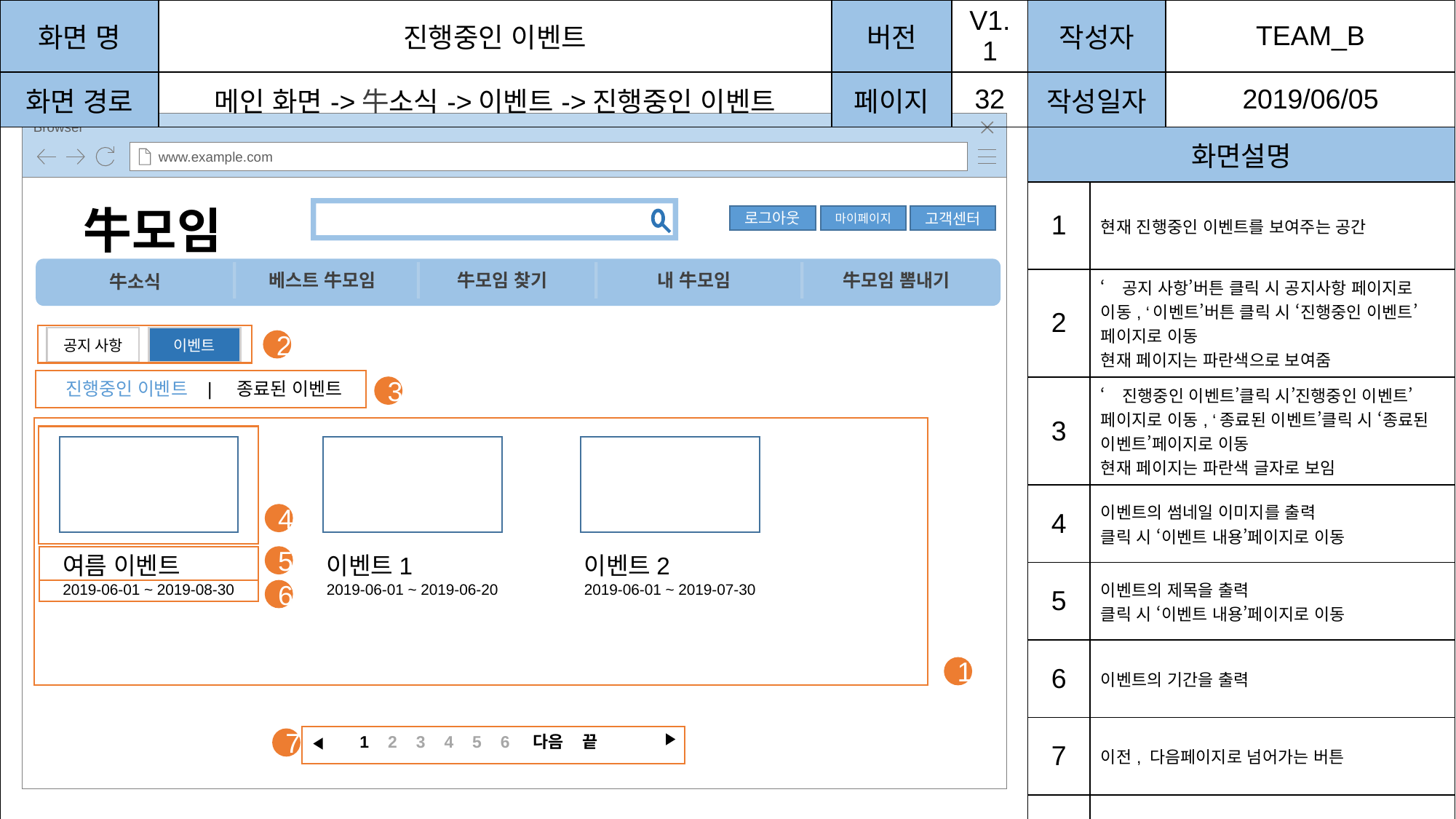

| 화면 명 | 진행중인 이벤트 | 버전 | V1.1 | 작성자 |  | TEAM\_B |
| --- | --- | --- | --- | --- | --- | --- |
| 화면 경로 | 메인 화면->牛소식->이벤트->진행중인 이벤트 | 페이지 | 32 | 작성일자 |  | 2019/06/05 |
|  |  |  |  | 화면설명 |  |  |
|  |  |  |  | 1 | 현재 진행중인 이벤트를 보여주는 공간 |  |
|  |  |  |  | 2 | ‘공지 사항’버튼 클릭 시 공지사항 페이지로 이동, ‘이벤트’버튼 클릭 시 ‘진행중인 이벤트’페이지로 이동 현재 페이지는 파란색으로 보여줌 |  |
|  |  |  |  | 3 | ‘진행중인 이벤트’클릭 시’진행중인 이벤트’페이지로 이동, ‘종료된 이벤트’클릭 시 ‘종료된 이벤트’페이지로 이동 현재 페이지는 파란색 글자로 보임 |  |
|  |  |  |  | 4 | 이벤트의 썸네일 이미지를 출력 클릭 시 ‘이벤트 내용’페이지로 이동 |  |
|  |  |  |  | 5 | 이벤트의 제목을 출력 클릭 시 ‘이벤트 내용’페이지로 이동 |  |
|  |  |  |  | 6 | 이벤트의 기간을 출력 |  |
|  |  |  |  | 7 | 이전, 다음페이지로 넘어가는 버튼 |  |
|  |  |  |  | 8 |  |  |
Browser

www.example.com

牛모임

로그아웃
마이페이지
고객센터

베스트 牛모임
牛모임 찾기
내 牛모임
牛모임 뽐내기
牛소식

메인
공지 사항
이벤트
2

진행중인 이벤트   |    종료된 이벤트
3

4
여름 이벤트
2019-06-01 ~ 2019-08-30
이벤트1
2019-06-01 ~ 2019-06-20
이벤트2
2019-06-01 ~ 2019-07-30
5

6

1
▶
1    2    3    4    5    6    다음    끝

◀
7